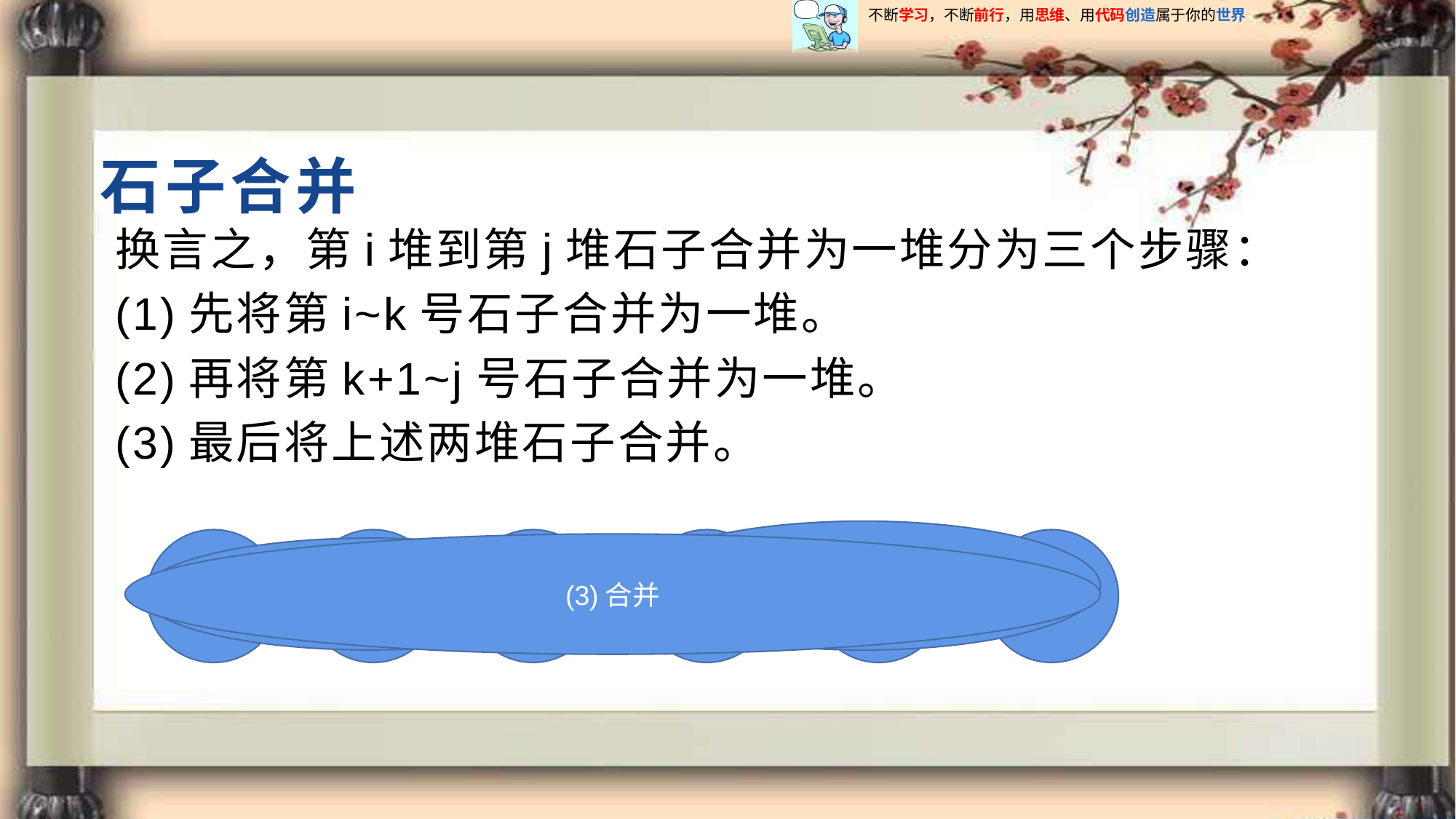

# 石子合并
换言之，第i堆到第j堆石子合并为一堆分为三个步骤：
(1)先将第i~k号石子合并为一堆。
(2)再将第k+1~j号石子合并为一堆。
(3)最后将上述两堆石子合并。

(2)合并
i
...
k
k+1
...
j
(3)合并
(1)合并